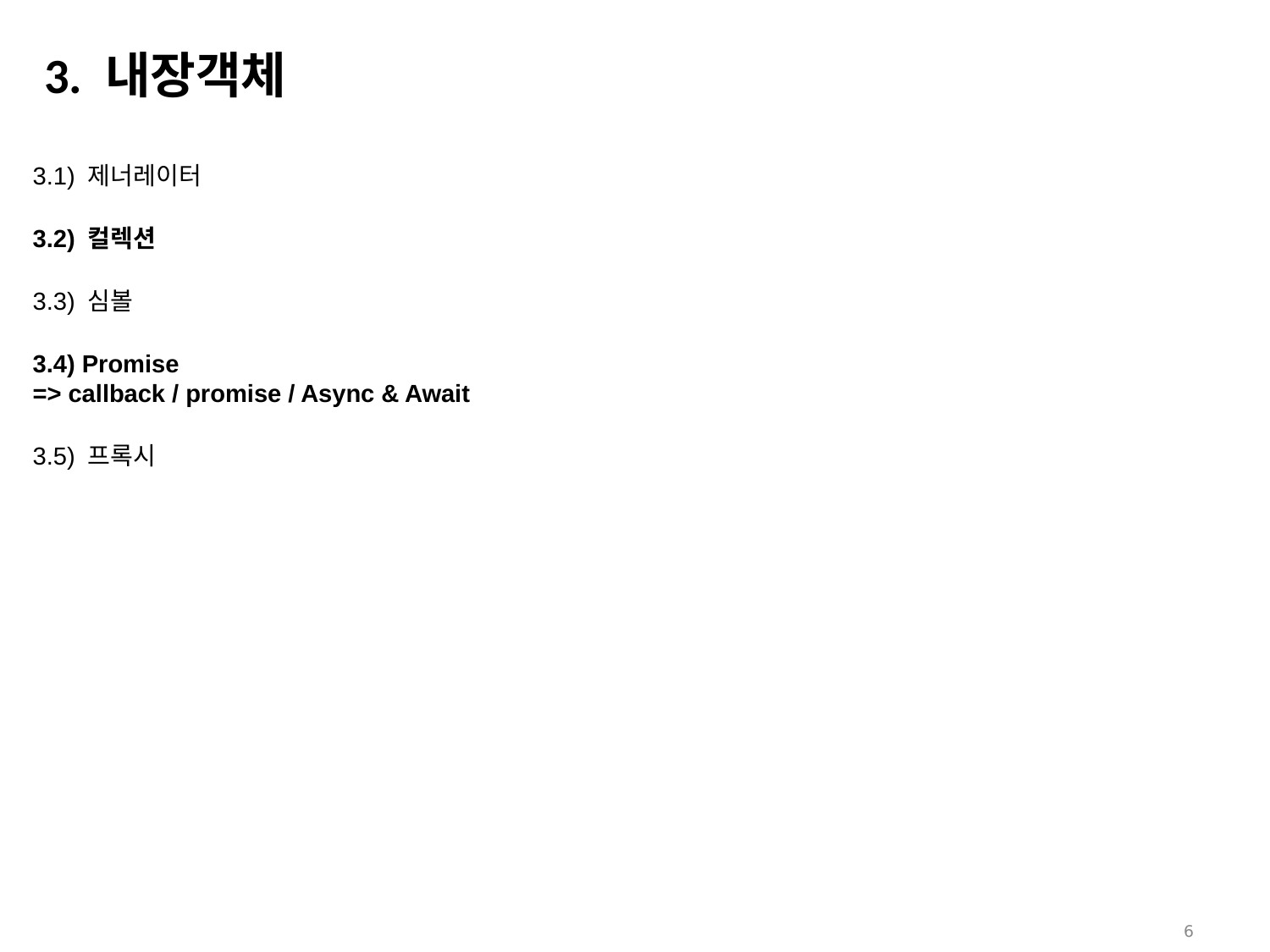

# 3. 내장객체
3.1) 제너레이터

3.2) 컬렉션

3.3) 심볼

3.4) Promise
=> callback / promise / Async & Await

3.5) 프록시
6